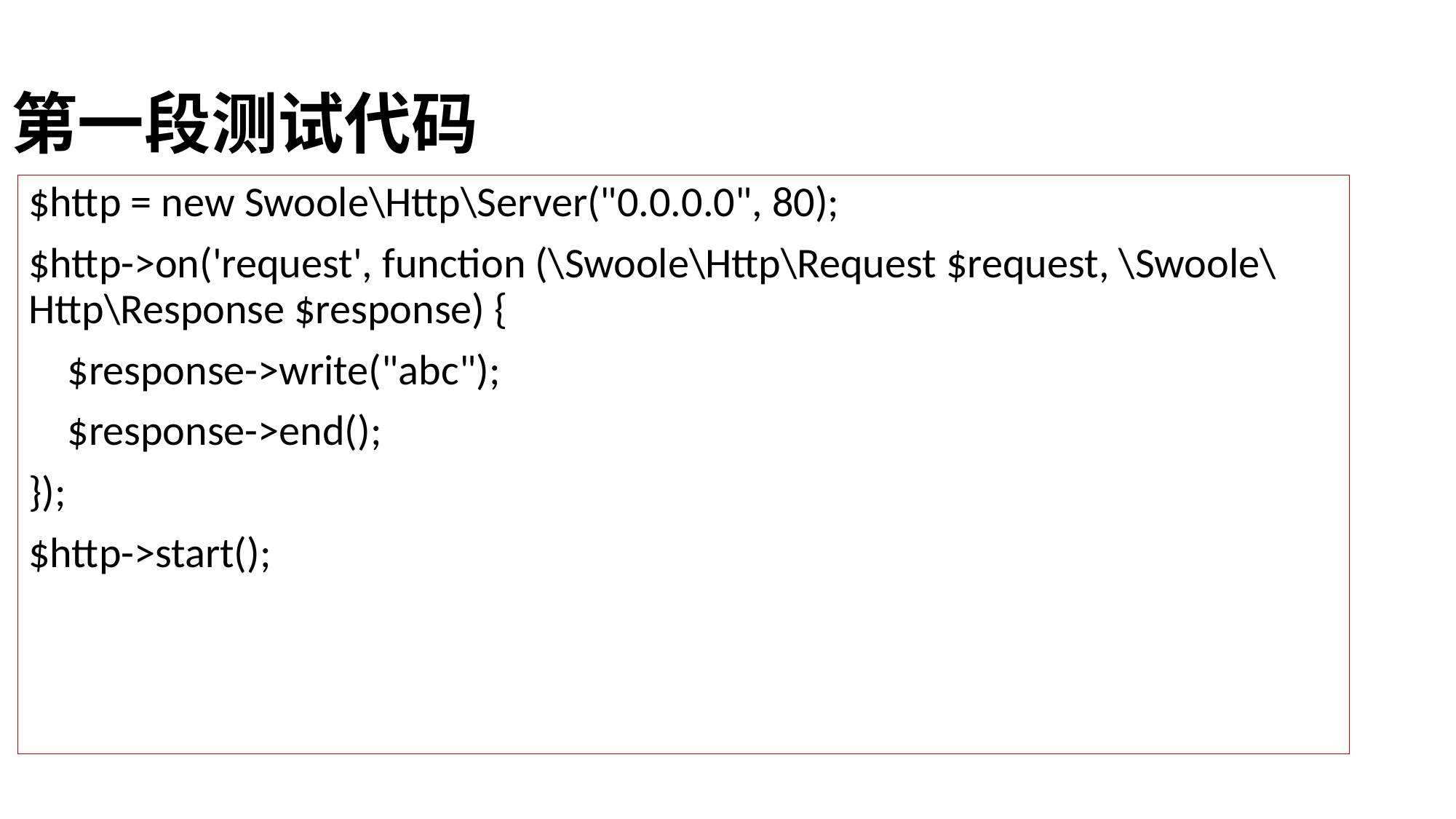

# 第一段测试代码
$http = new Swoole\Http\Server("0.0.0.0", 80);
$http->on('request', function (\Swoole\Http\Request $request, \Swoole\Http\Response $response) {
    $response->write("abc");
    $response->end();
});
$http->start();